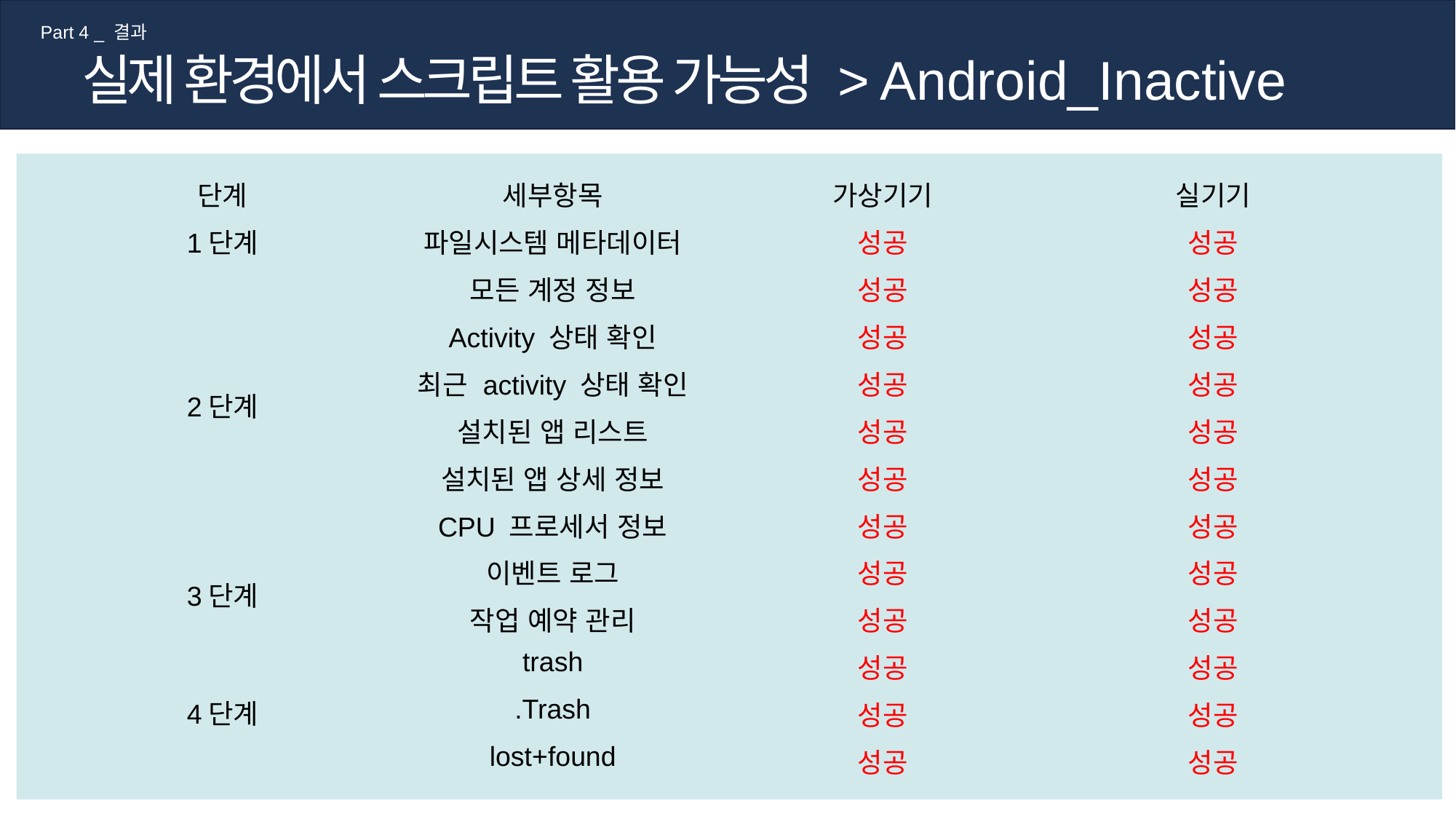

Part 4 _ 결과
실제 환경에서 스크립트 활용 가능성 > Android_Inactive

| 단계 | 세부항목 | 가상기기 | 실기기 |
| --- | --- | --- | --- |
| 1단계 | 파일시스템 메타데이터 | 성공 | 성공 |
| 2단계 | 모든 계정 정보 | 성공 | 성공 |
|  | Activity 상태 확인 | 성공 | 성공 |
|  | 최근 activity 상태 확인 | 성공 | 성공 |
|  | 설치된 앱 리스트 | 성공 | 성공 |
|  | 설치된 앱 상세 정보 | 성공 | 성공 |
|  | CPU 프로세서 정보 | 성공 | 성공 |
| 3단계 | 이벤트 로그 | 성공 | 성공 |
|  | 작업 예약 관리 | 성공 | 성공 |
| 4단계 | trash | 성공 | 성공 |
|  | .Trash | 성공 | 성공 |
|  | lost+found | 성공 | 성공 |